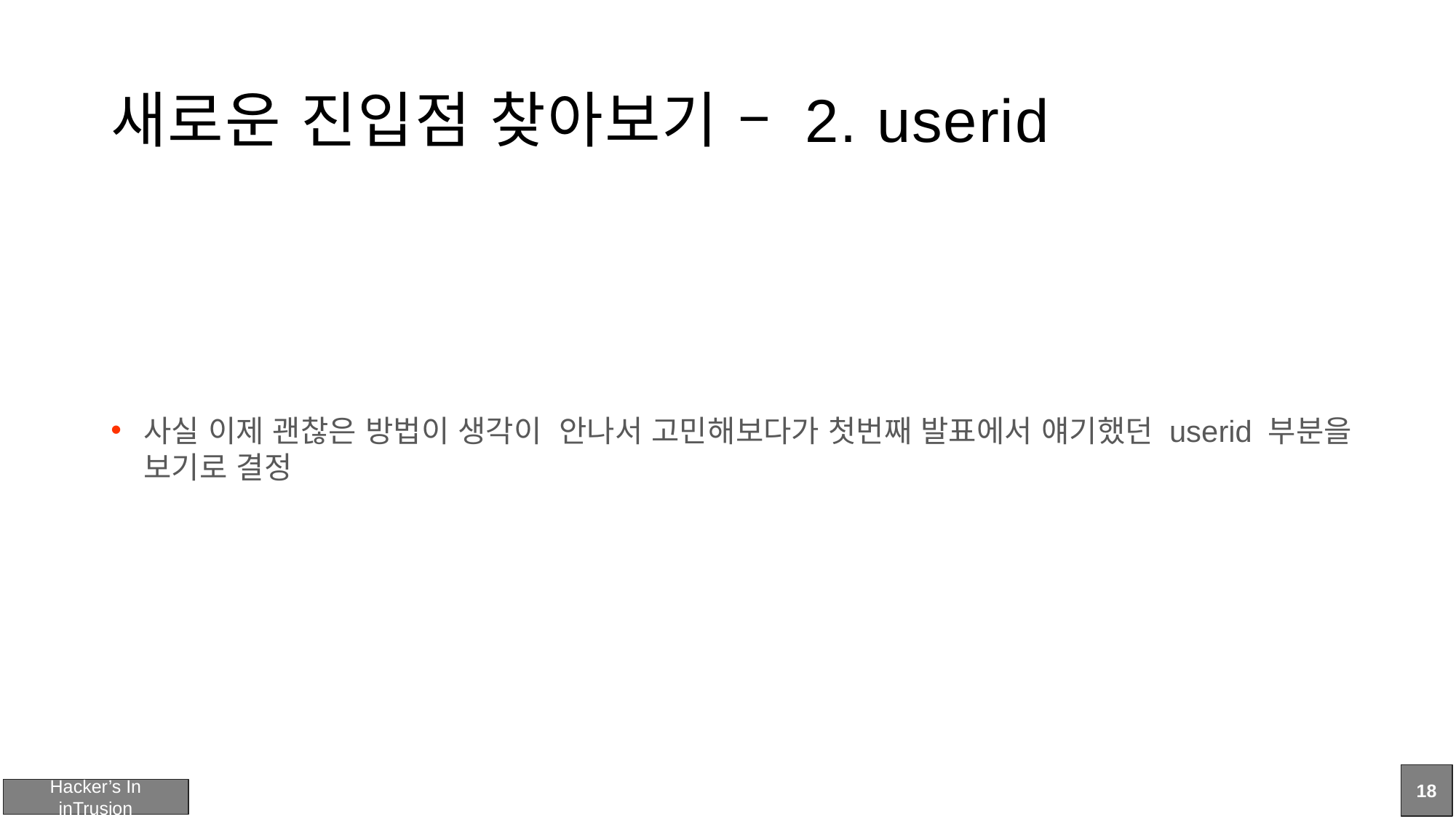

# 새로운 진입점 찾아보기 – 2. userid
사실 이제 괜찮은 방법이 생각이  안나서 고민해보다가 첫번째 발표에서 얘기했던 userid 부분을 보기로 결정
18
Hacker’s In inTrusion